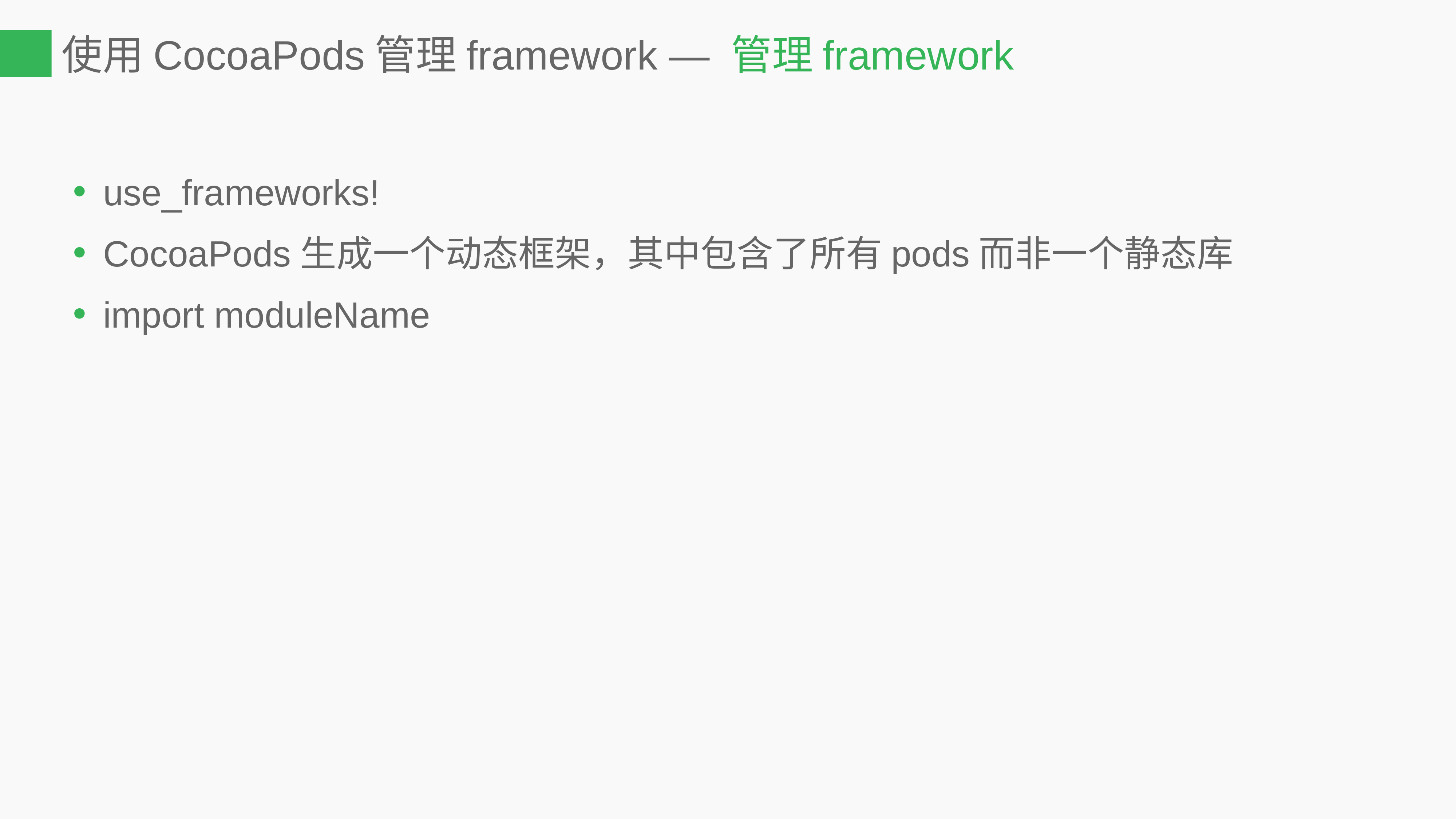

# 使用CocoaPods管理framework — 管理framework
use_frameworks!
CocoaPods生成一个动态框架，其中包含了所有pods而非一个静态库
import moduleName